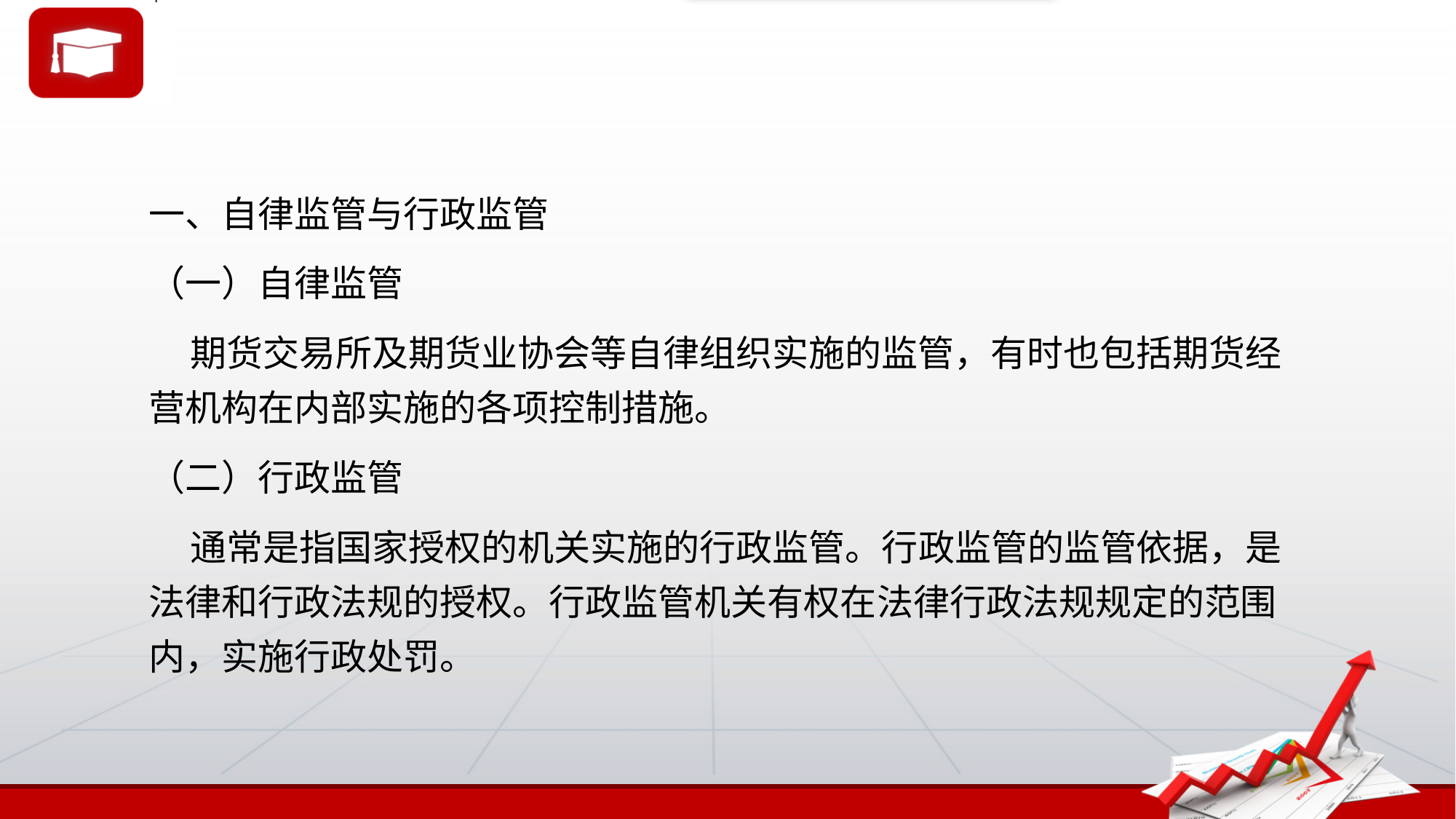

一、自律监管与行政监管
（一）自律监管
    期货交易所及期货业协会等自律组织实施的监管，有时也包括期货经营机构在内部实施的各项控制措施。
（二）行政监管
    通常是指国家授权的机关实施的行政监管。行政监管的监管依据，是法律和行政法规的授权。行政监管机关有权在法律行政法规规定的范围内，实施行政处罚。